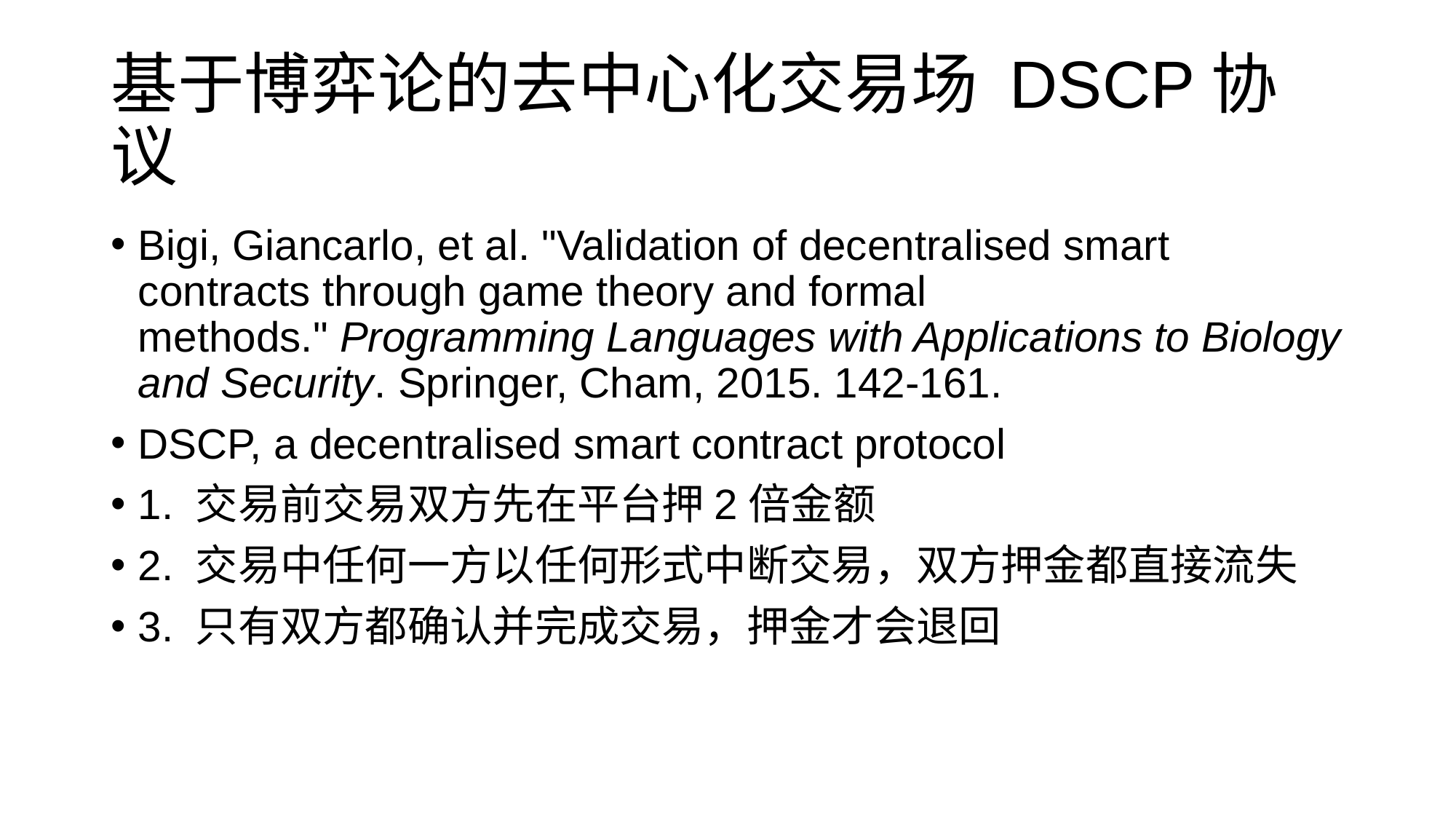

# 基于博弈论的去中心化交易场 DSCP协议
Bigi, Giancarlo, et al. "Validation of decentralised smart contracts through game theory and formal methods." Programming Languages with Applications to Biology and Security. Springer, Cham, 2015. 142-161.
DSCP, a decentralised smart contract protocol
1. 交易前交易双方先在平台押2倍金额
2. 交易中任何一方以任何形式中断交易，双方押金都直接流失
3. 只有双方都确认并完成交易，押金才会退回